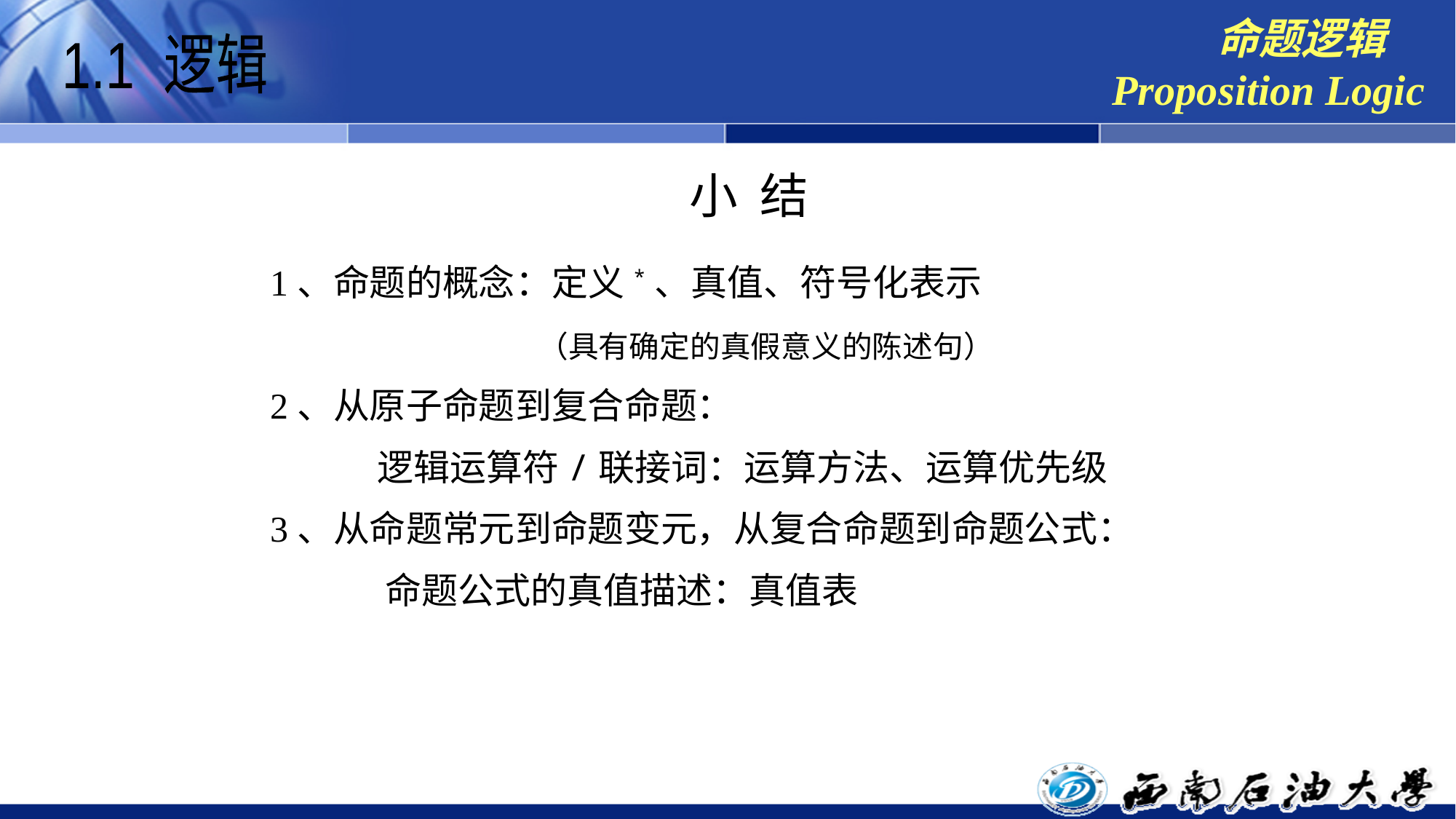

命题逻辑
Proposition Logic
1.1  逻辑
小  结
1、命题的概念：定义*、真值、符号化表示
   （具有确定的真假意义的陈述句）
2、从原子命题到复合命题：
            逻辑运算符/联接词：运算方法、运算优先级
3、从命题常元到命题变元，从复合命题到命题公式：
             命题公式的真值描述：真值表